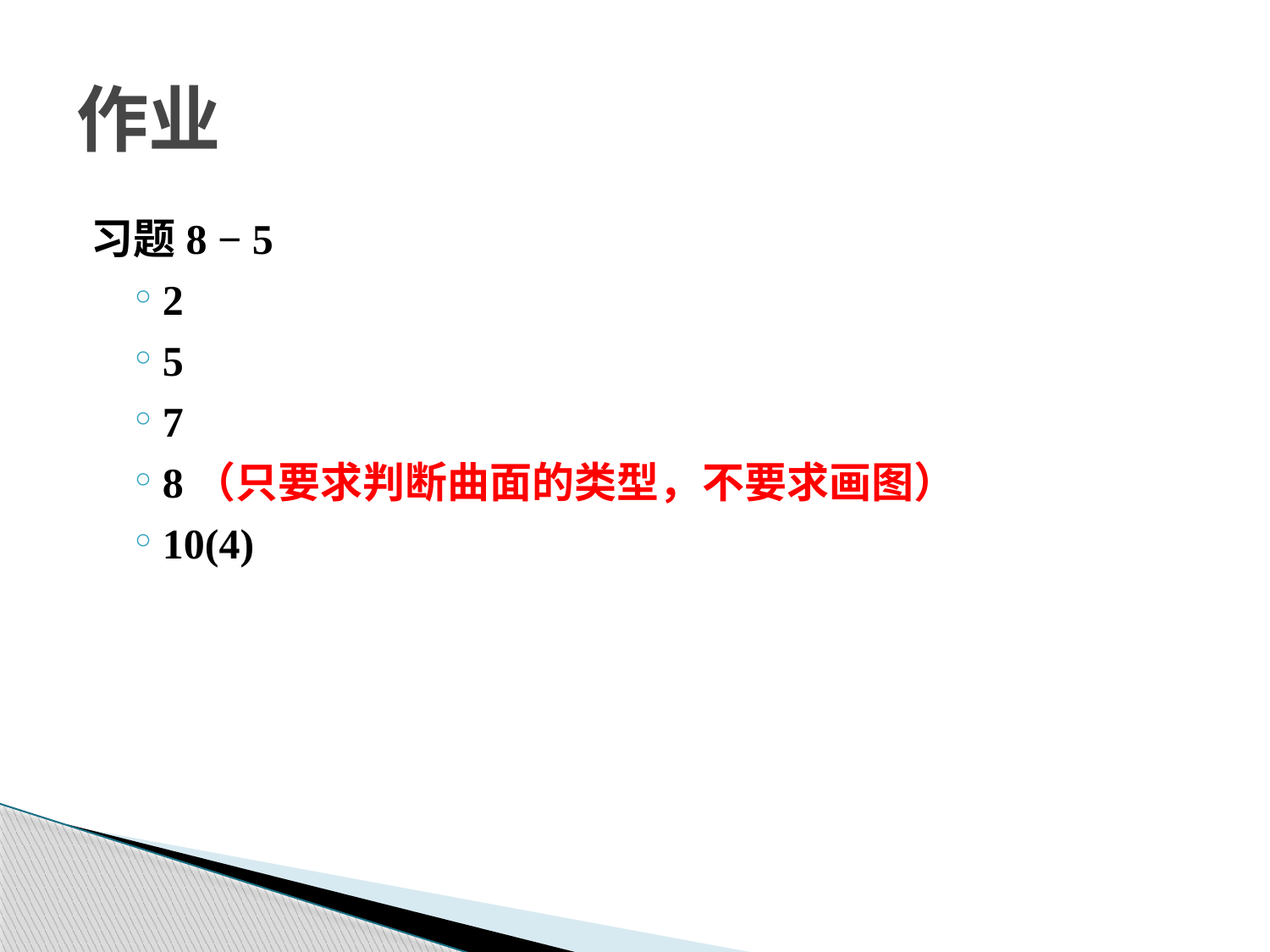

# 作业
习题8 − 5
2
5
7
8（只要求判断曲面的类型，不要求画图）
10(4)